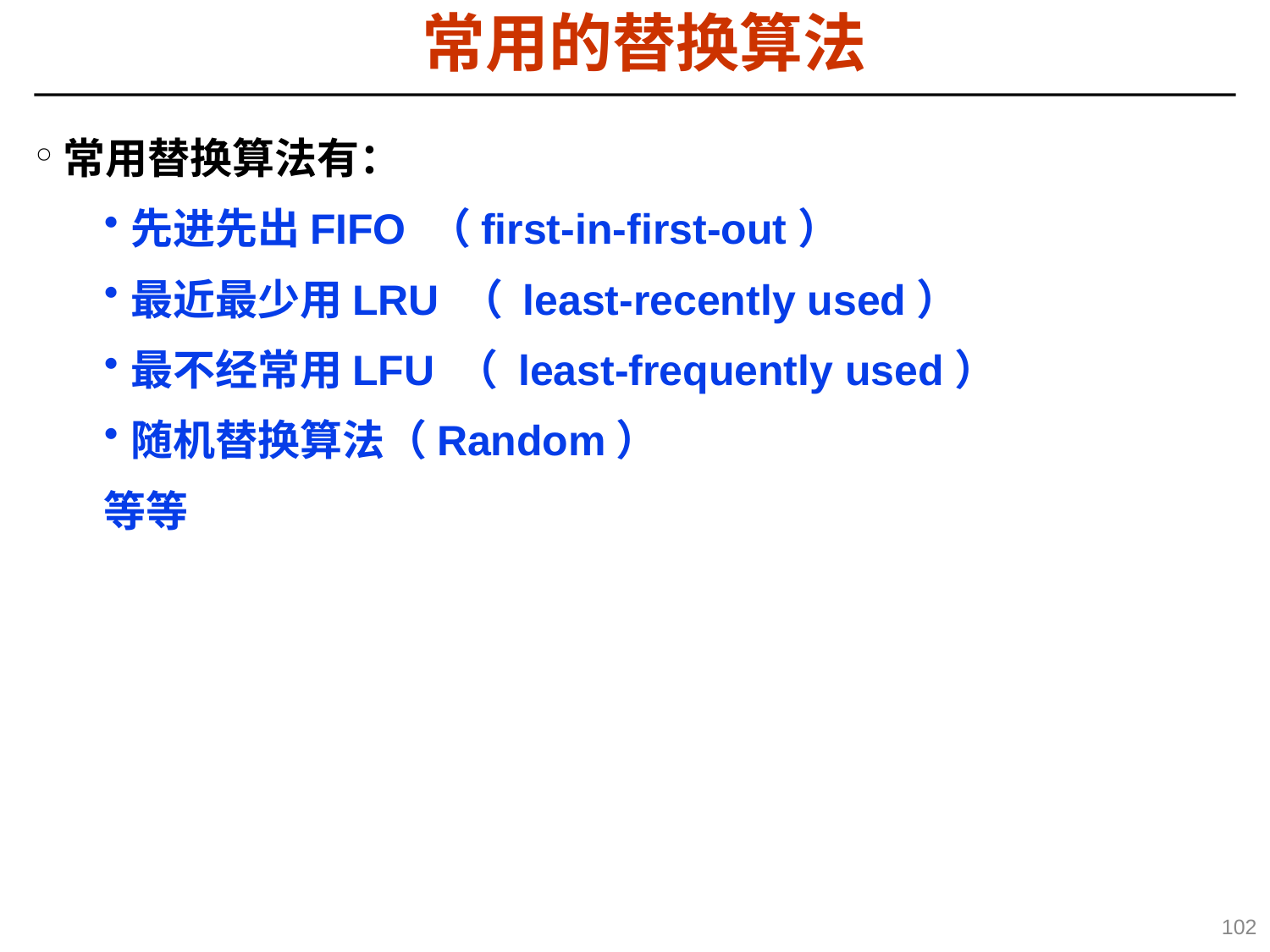

常用的替换算法
常用替换算法有：
先进先出FIFO （first-in-first-out）
最近最少用LRU （ least-recently used）
最不经常用LFU （ least-frequently used）
随机替换算法（Random）
等等
102